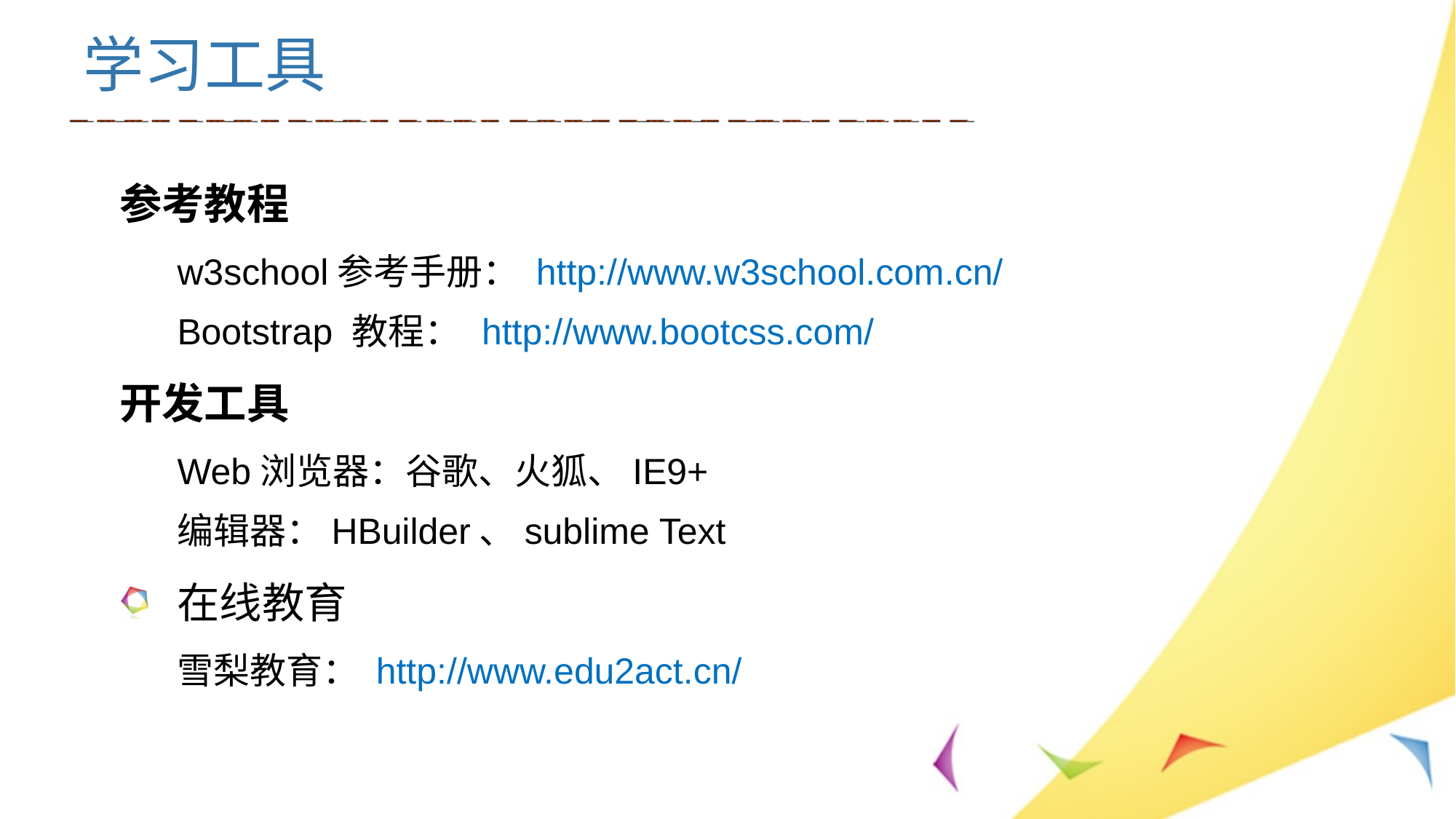

学习工具
参考教程
w3school参考手册： http://www.w3school.com.cn/
Bootstrap 教程：  http://www.bootcss.com/
开发工具
Web浏览器：谷歌、火狐、IE9+
编辑器：HBuilder、sublime Text
在线教育
雪梨教育： http://www.edu2act.cn/